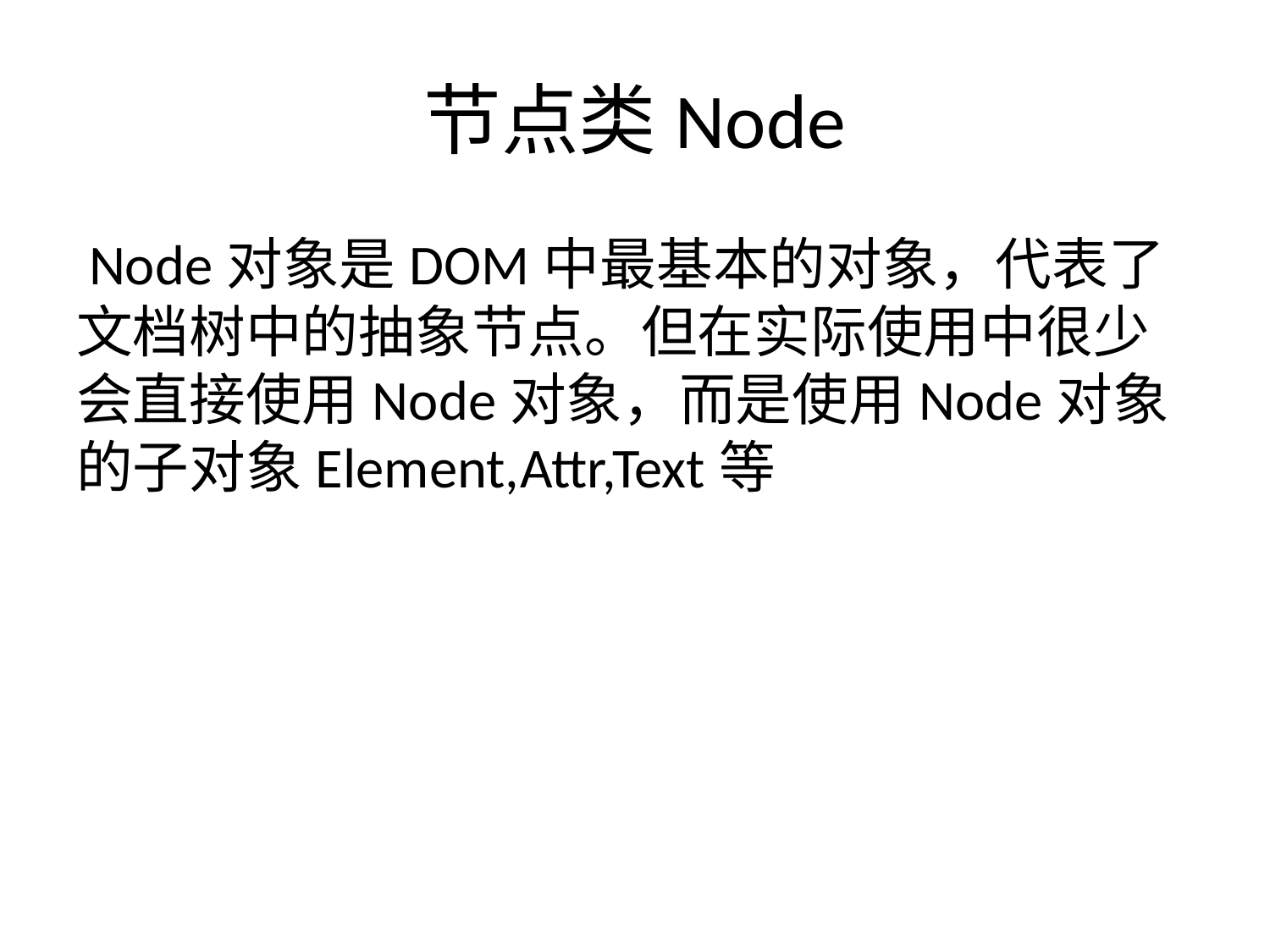

# 节点类Node
 Node对象是DOM中最基本的对象，代表了文档树中的抽象节点。但在实际使用中很少会直接使用Node对象，而是使用Node对象的子对象Element,Attr,Text等